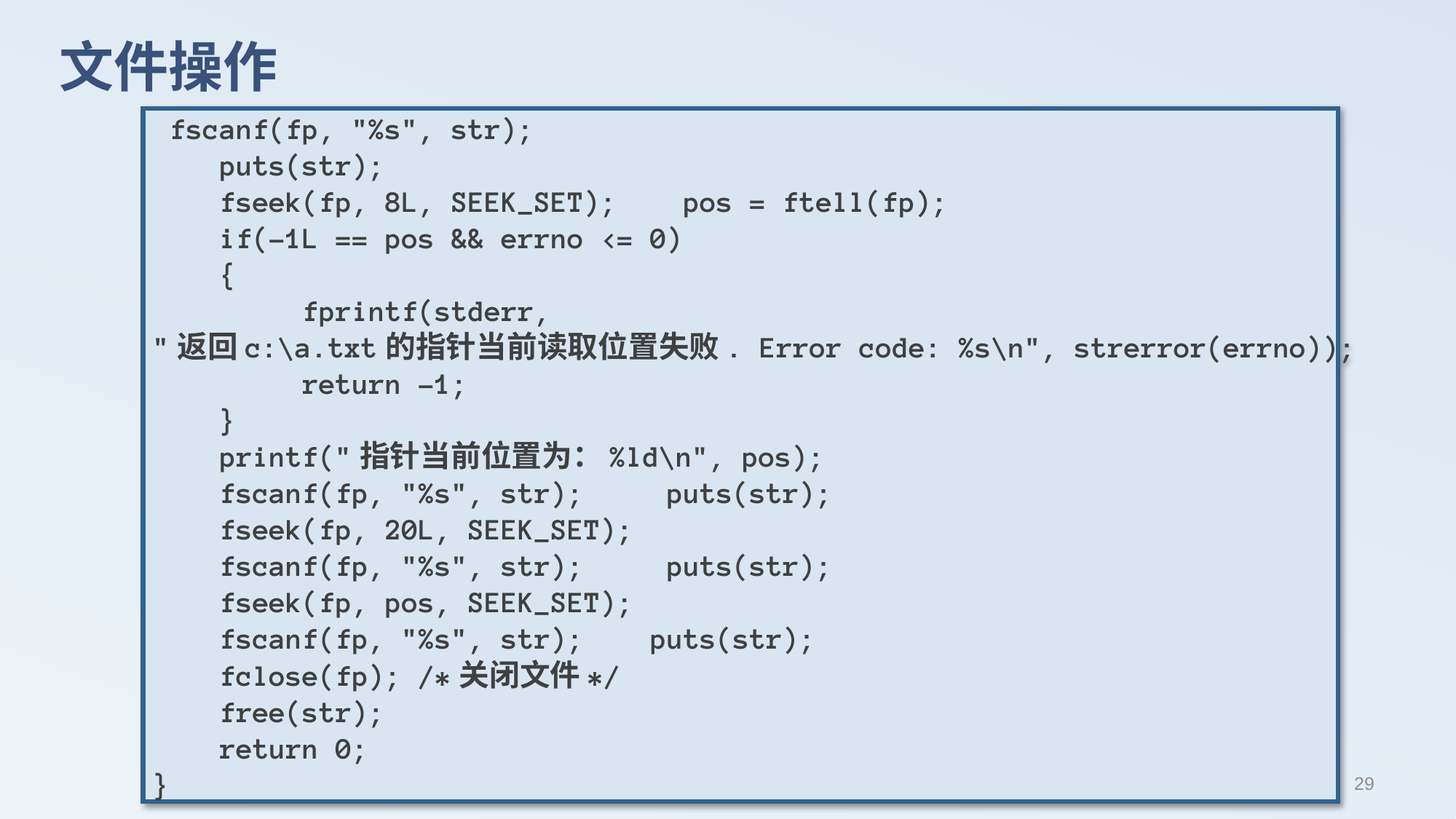

# 文件操作
 fscanf(fp, "%s", str);
    puts(str);
    fseek(fp, 8L, SEEK_SET);    pos = ftell(fp);
    if(-1L == pos && errno <= 0)
    {
         fprintf(stderr,
"返回c:\a.txt的指针当前读取位置失败. Error code: %s\n", strerror(errno));
         return -1;
    }
    printf("指针当前位置为：%ld\n", pos);
    fscanf(fp, "%s", str);     puts(str);
    fseek(fp, 20L, SEEK_SET);
    fscanf(fp, "%s", str);     puts(str);
    fseek(fp, pos, SEEK_SET);
    fscanf(fp, "%s", str);    puts(str);
    fclose(fp); /*关闭文件*/
    free(str);
    return 0;
}